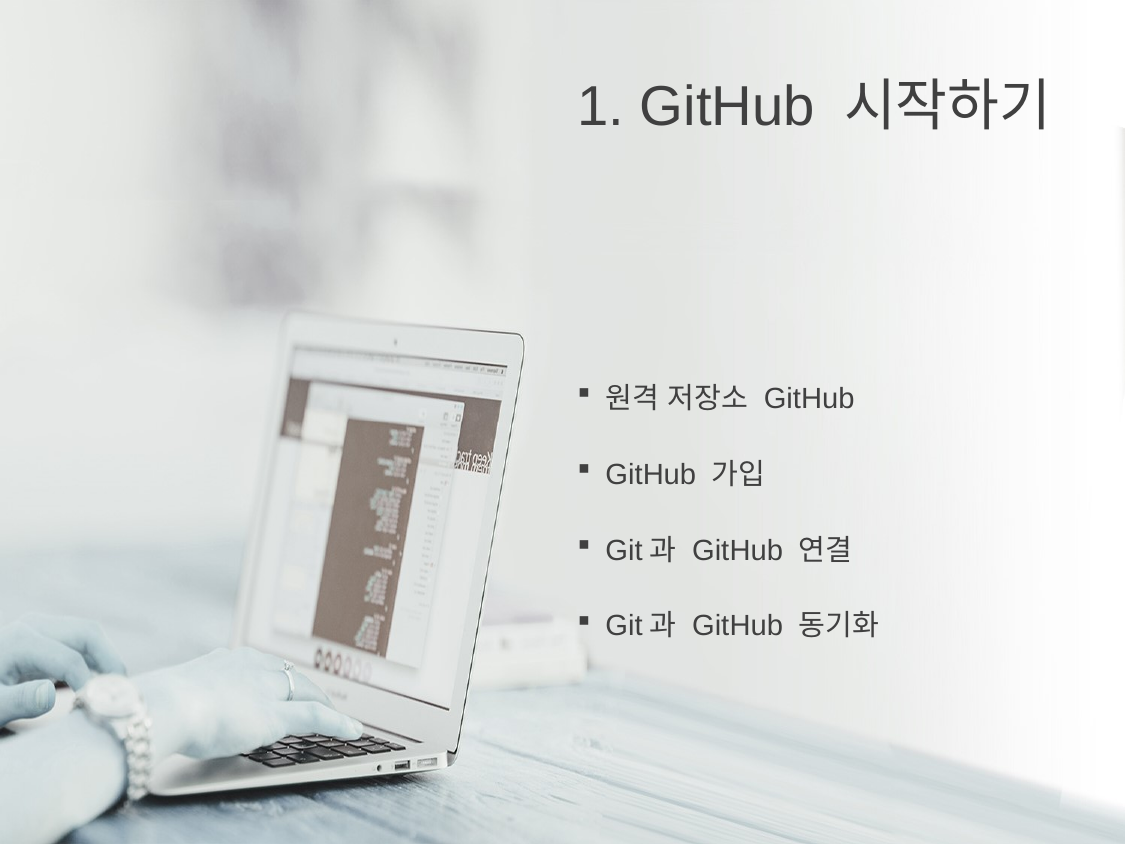

1. GitHub 시작하기

원격 저장소 GitHub
GitHub 가입
Git과 GitHub 연결
Git과 GitHub 동기화